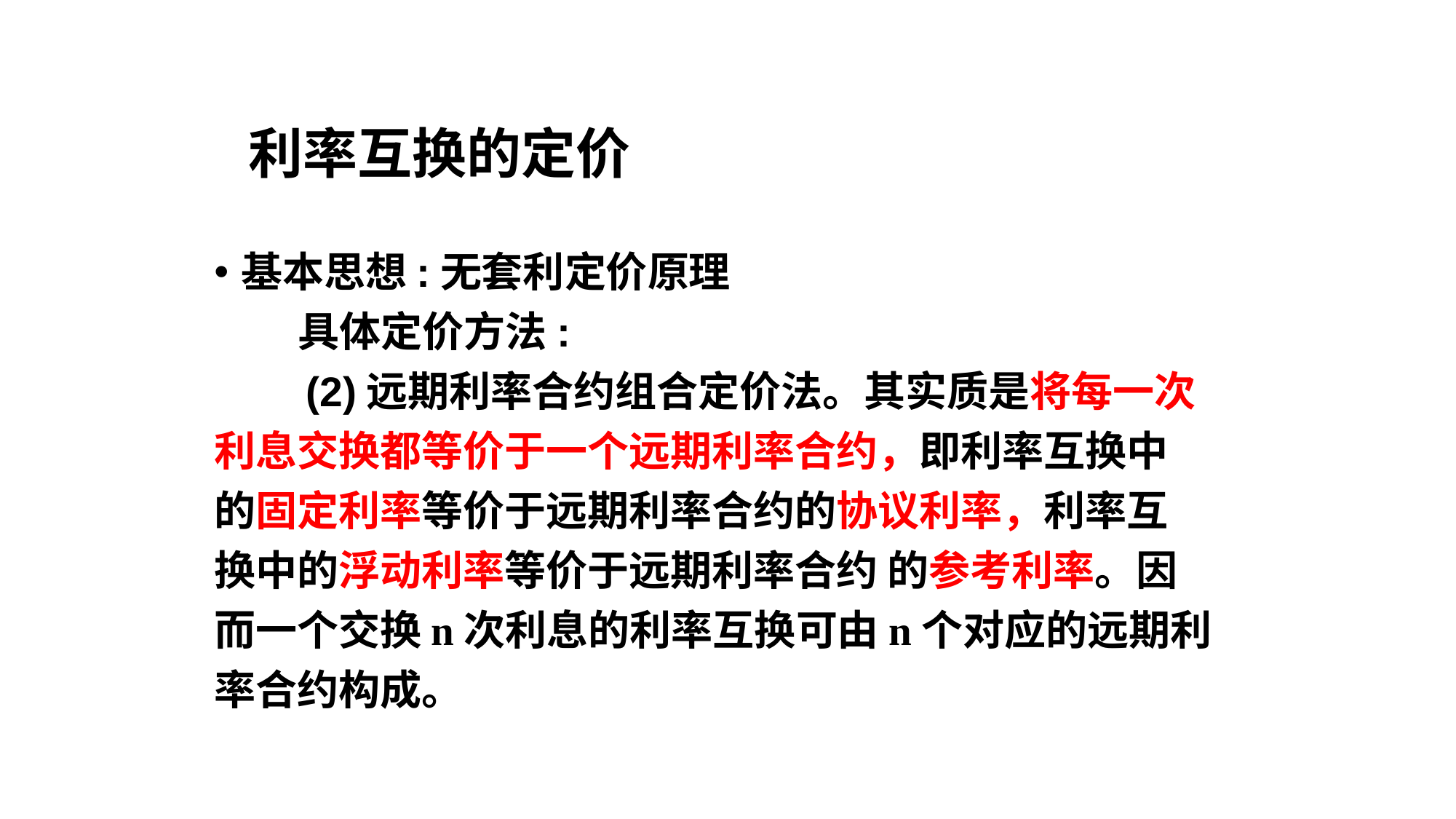

# 利率互换的定价
基本思想:无套利定价原理
        具体定价方法:
        (2)远期利率合约组合定价法。其实质是将每一次
利息交换都等价于一个远期利率合约，即利率互换中
的固定利率等价于远期利率合约的协议利率，利率互
换中的浮动利率等价于远期利率合约 的参考利率。因
而一个交换n次利息的利率互换可由n个对应的远期利
率合约构成。